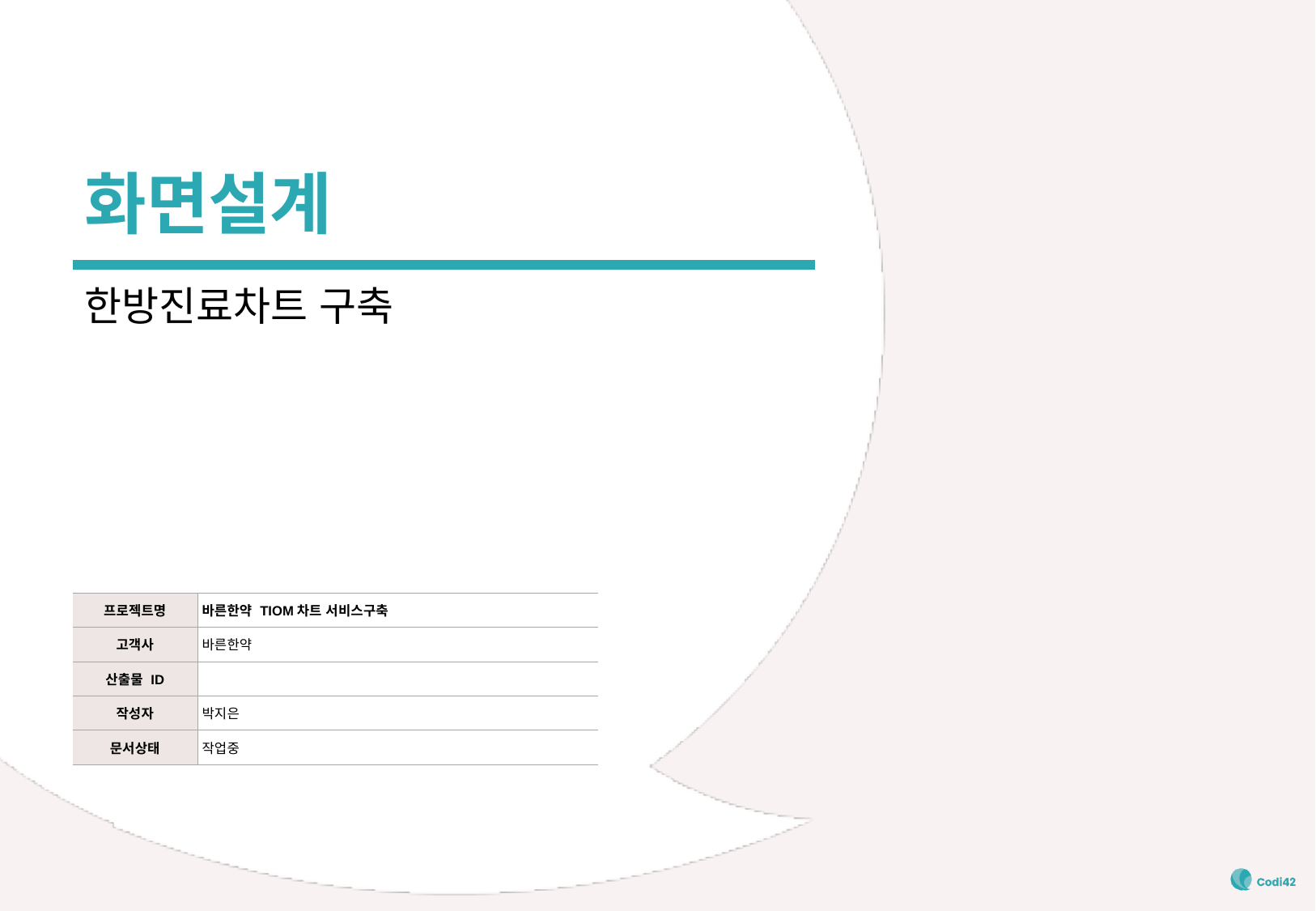

# 화면설계
한방진료차트 구축
| 프로젝트명 | 바른한약 TIOM차트 서비스구축 |
| --- | --- |
| 고객사 | 바른한약 |
| 산출물 ID |  |
| 작성자 | 박지은 |
| 문서상태 | 작업중 |